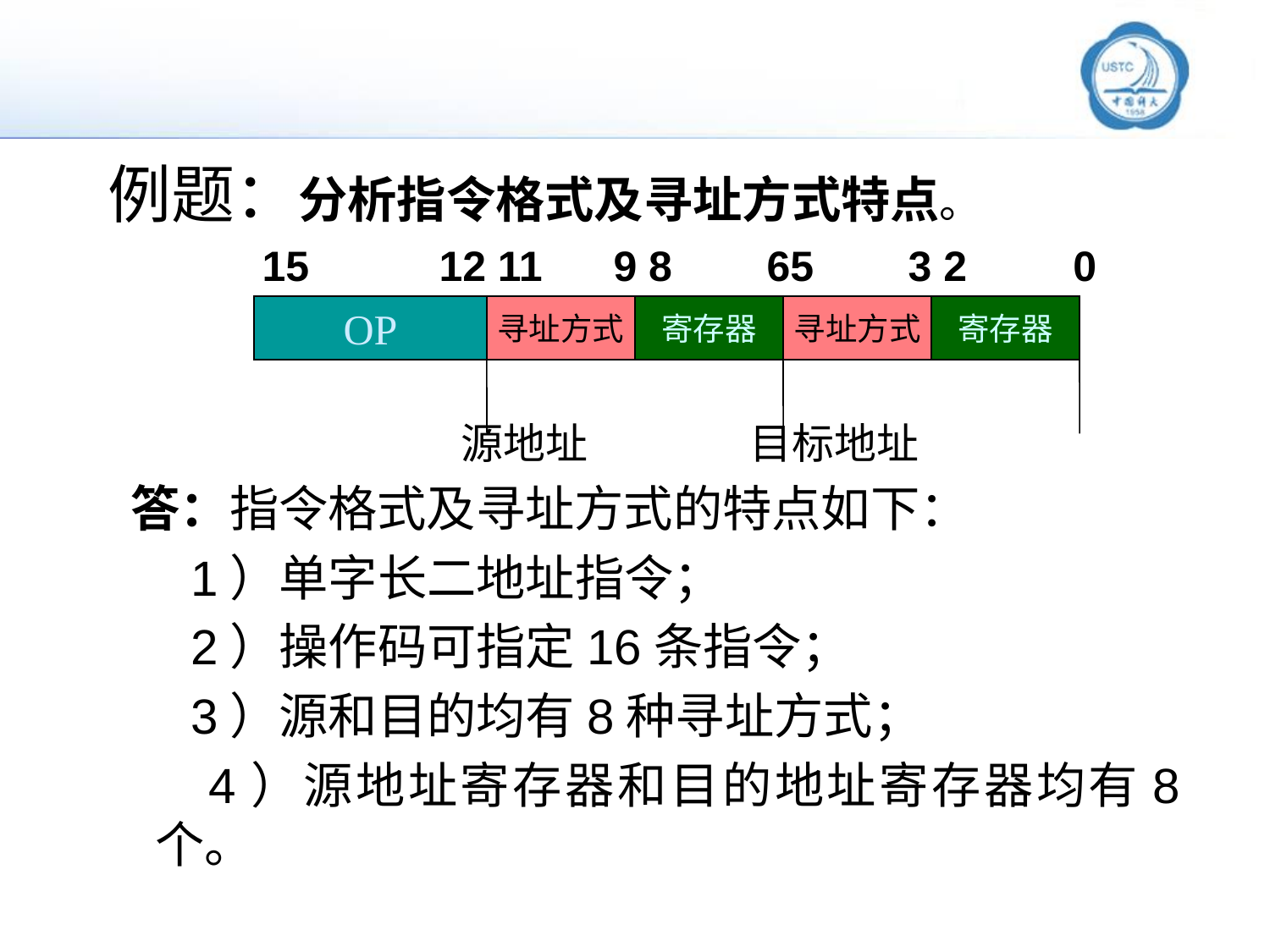

例题：分析指令格式及寻址方式特点。
             15           12 11      9 8        65        3 2         0

                                    源地址                 目标地址
 答：指令格式及寻址方式的特点如下：
      1）单字长二地址指令；
      2）操作码可指定16条指令；
      3）源和目的均有8种寻址方式；
      4）源地址寄存器和目的地址寄存器均有8个。
OP
寻址方式
寄存器
寻址方式
寄存器